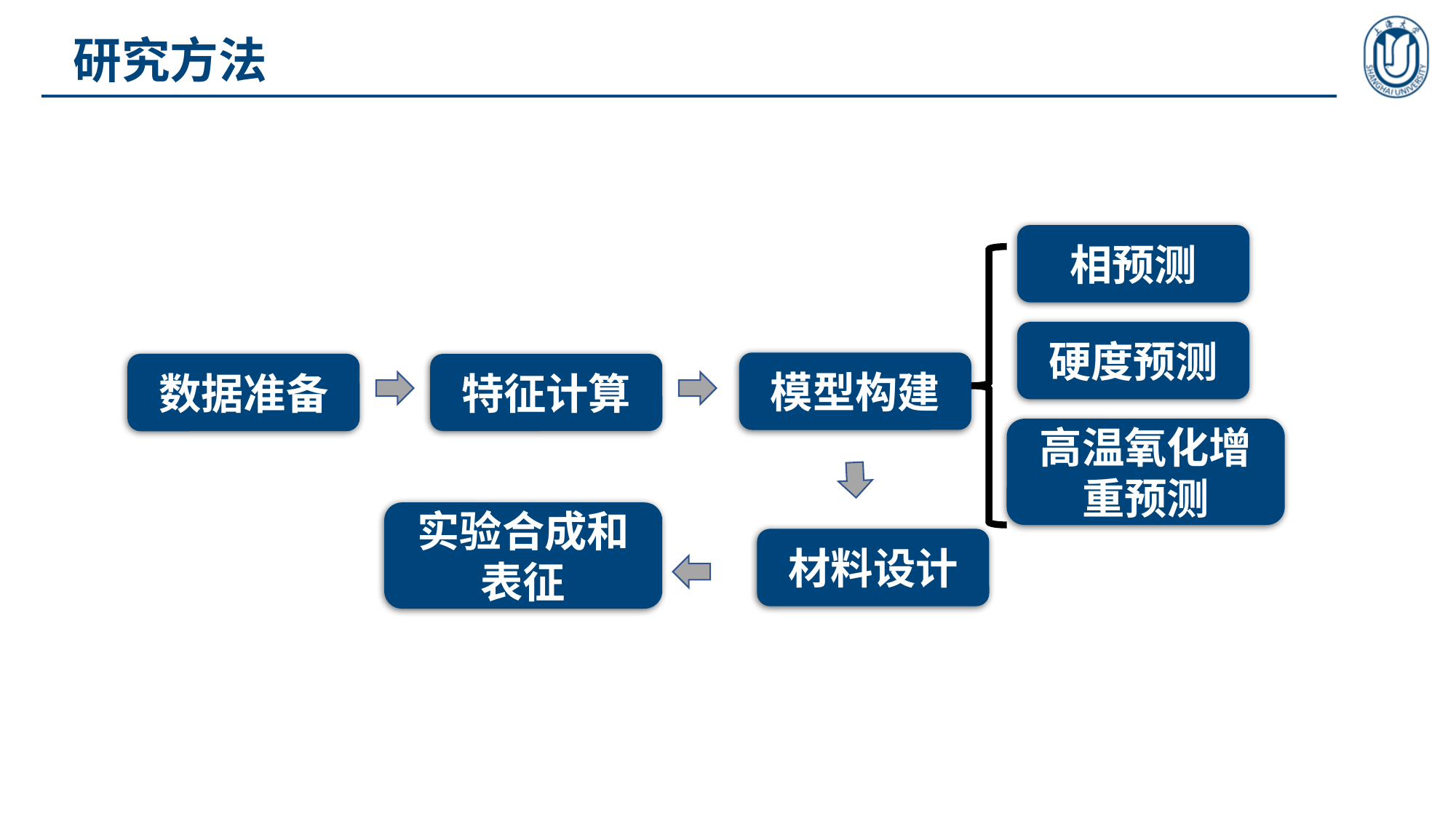

研究方法
相预测
模型构建
数据准备
特征计算

高温氧化增重预测

硬度预测
实验合成和表征
材料设计